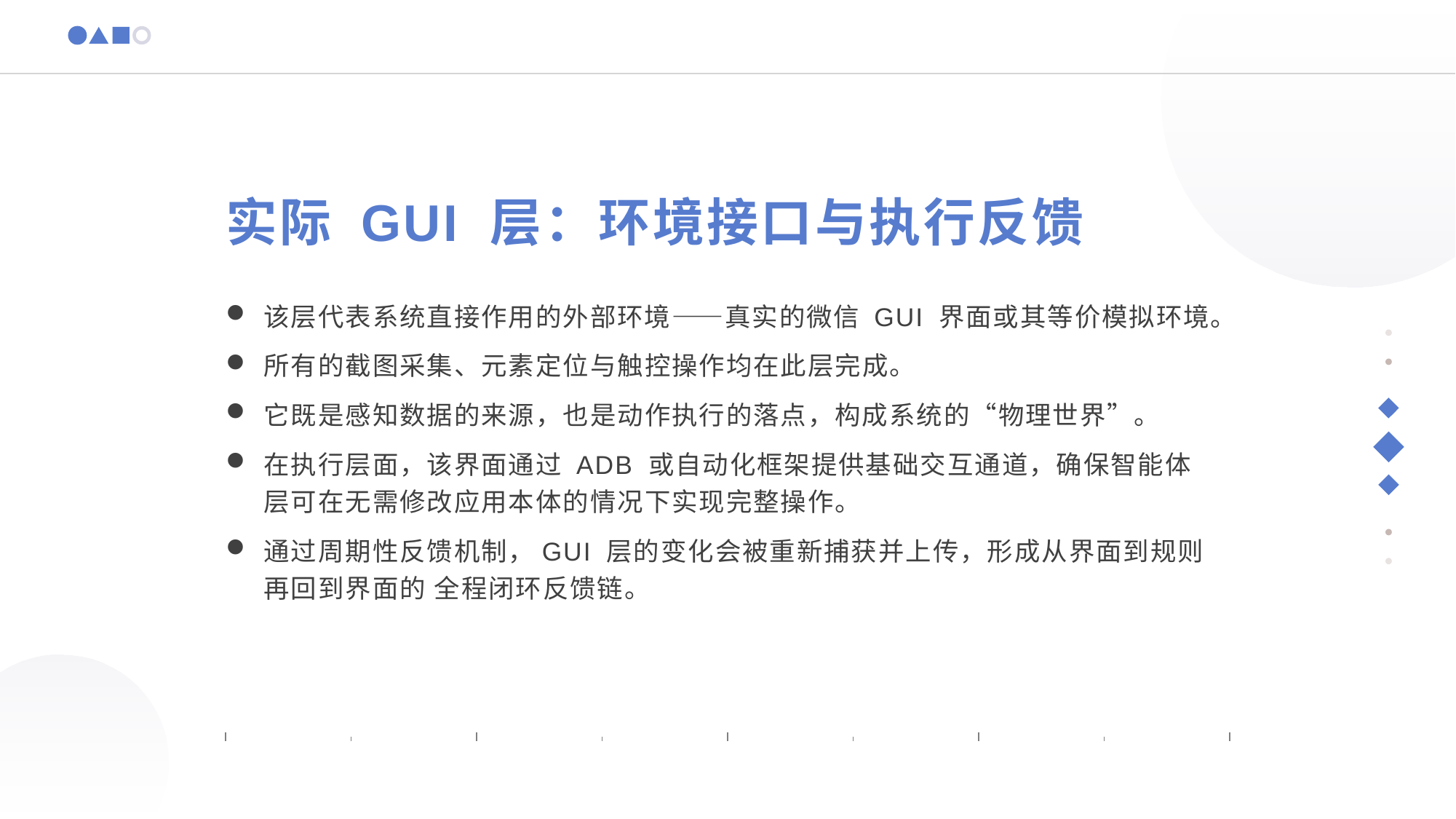

实际 GUI 层：环境接口与执行反馈
该层代表系统直接作用的外部环境——真实的微信 GUI 界面或其等价模拟环境。
所有的截图采集、元素定位与触控操作均在此层完成。
它既是感知数据的来源，也是动作执行的落点，构成系统的“物理世界”。
在执行层面，该界面通过 ADB 或自动化框架提供基础交互通道，确保智能体层可在无需修改应用本体的情况下实现完整操作。
通过周期性反馈机制，GUI 层的变化会被重新捕获并上传，形成从界面到规则再回到界面的 全程闭环反馈链。